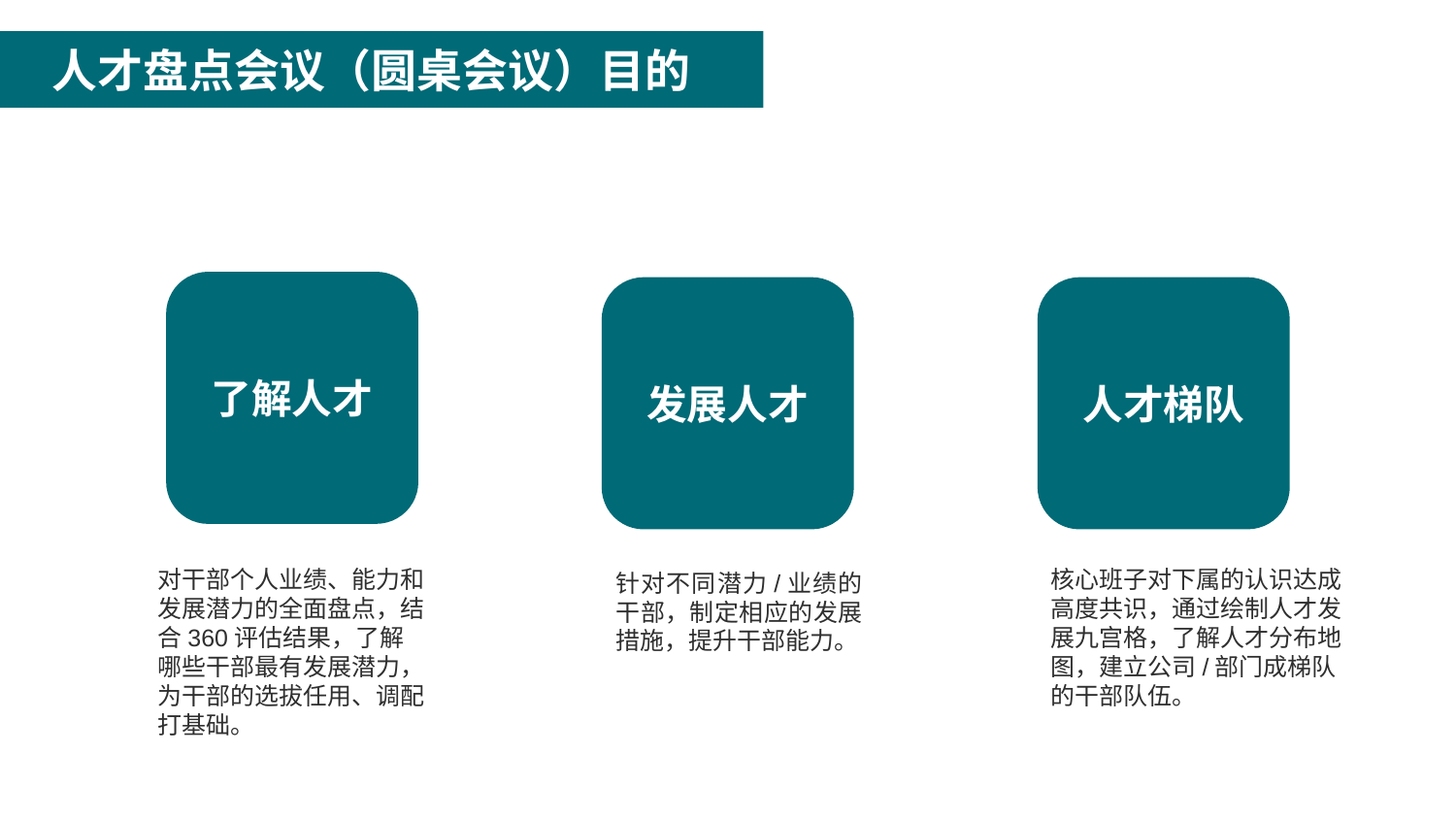

人才盘点会议（圆桌会议）目的
了解人才
发展人才
人才梯队
核心班子对下属的认识达成高度共识，通过绘制人才发展九宫格，了解人才分布地图，建立公司/部门成梯队的干部队伍。
对干部个人业绩、能力和发展潜力的全面盘点，结合360评估结果，了解哪些干部最有发展潜力，为干部的选拔任用、调配打基础。
针对不同潜力/业绩的干部，制定相应的发展措施，提升干部能力。